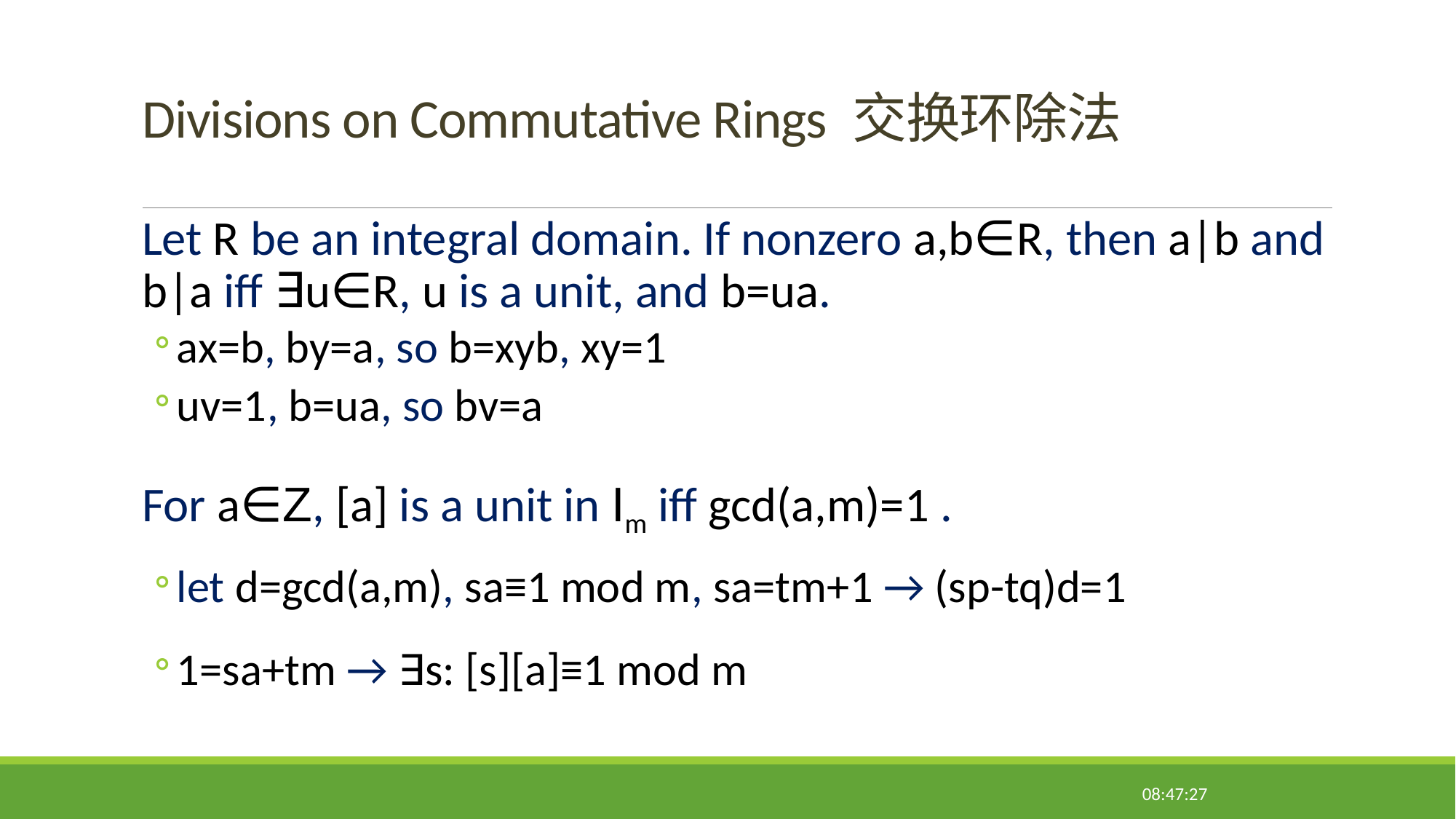

# Divisions on Commutative Rings 交换环除法
Let R be an integral domain. If nonzero a,b∈R, then a|b and b|a iff ∃u∈R, u is a unit, and b=ua.
ax=b, by=a, so b=xyb, xy=1
uv=1, b=ua, so bv=a
For a∈Z, [a] is a unit in Im iff gcd(a,m)=1 .
let d=gcd(a,m), sa≡1 mod m, sa=tm+1 → (sp-tq)d=1
1=sa+tm → ∃s: [s][a]≡1 mod m
08:47:27